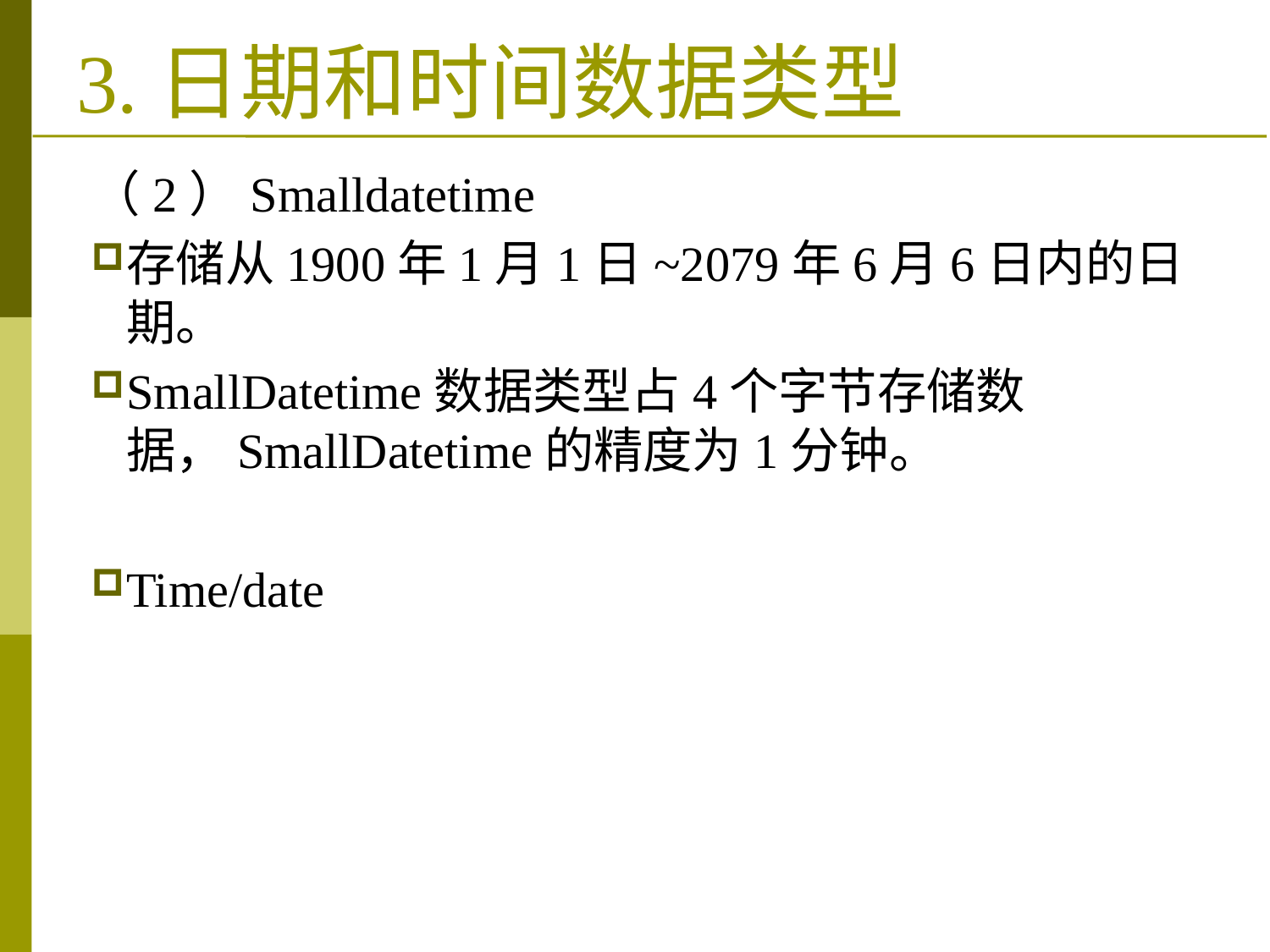

（2）Smalldatetime
存储从1900年1月1日~2079年6月6日内的日期。
SmallDatetime数据类型占4个字节存储数据，SmallDatetime的精度为1分钟。

Time/date

# 3.日期和时间数据类型